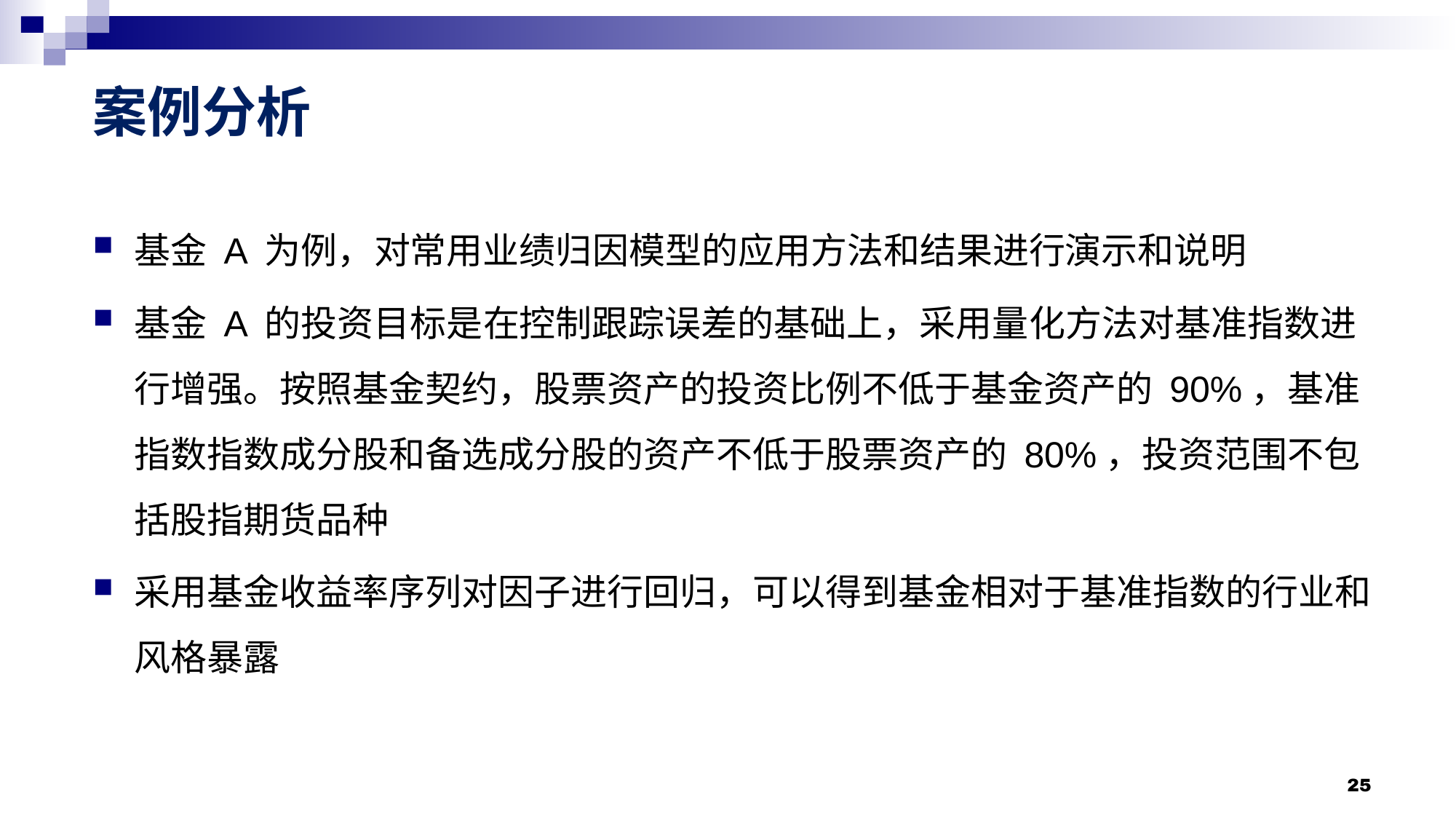

# 案例分析
基金 A 为例，对常用业绩归因模型的应用方法和结果进行演示和说明
基金 A 的投资目标是在控制跟踪误差的基础上，采用量化方法对基准指数进行增强。按照基金契约，股票资产的投资比例不低于基金资产的 90%，基准指数指数成分股和备选成分股的资产不低于股票资产的 80%，投资范围不包括股指期货品种
采用基金收益率序列对因子进行回归，可以得到基金相对于基准指数的行业和风格暴露
25